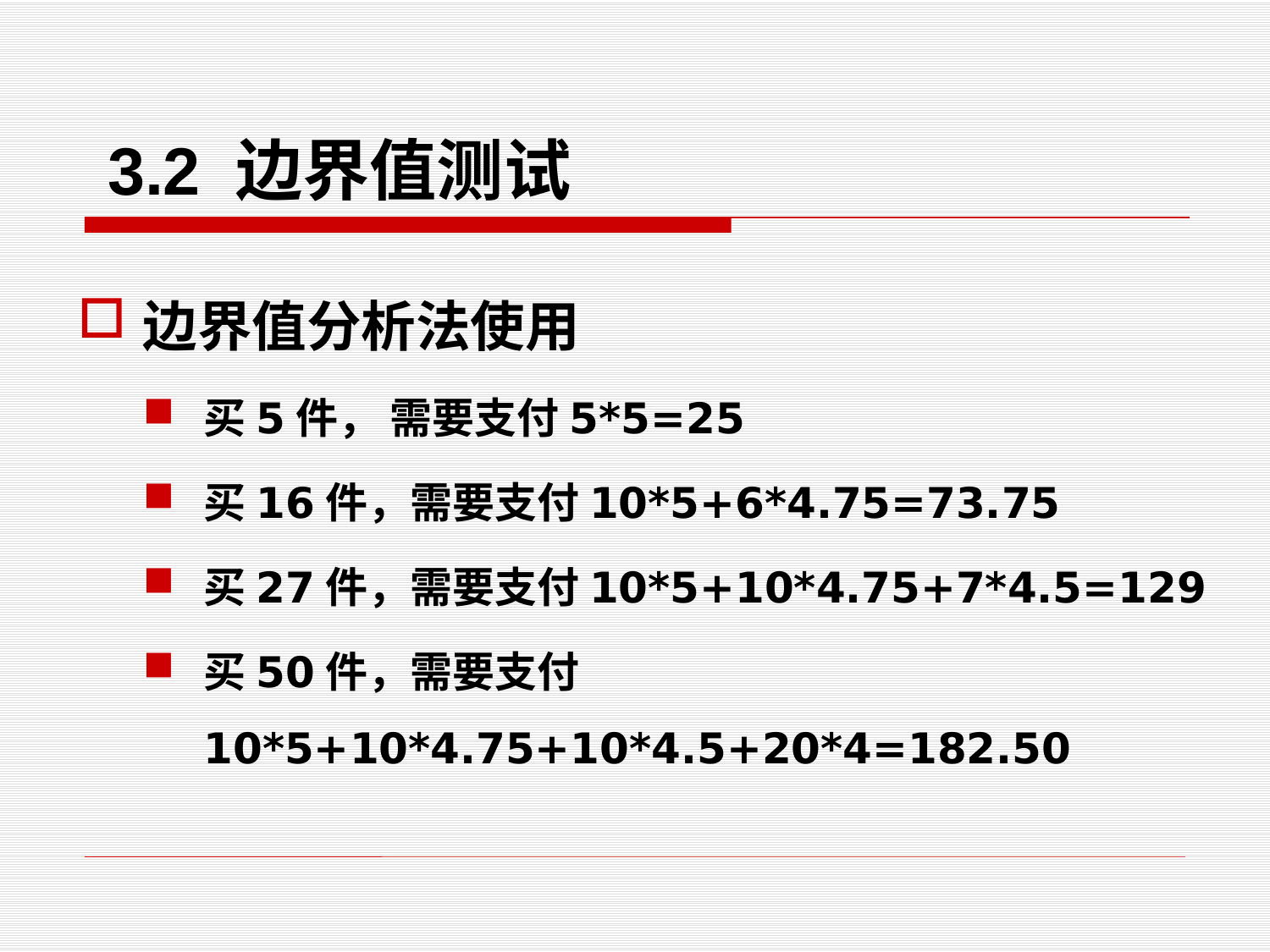

# 3.2 边界值测试
边界值分析法使用
买5件， 需要支付5*5=25
买16件，需要支付10*5+6*4.75=73.75
买27件，需要支付10*5+10*4.75+7*4.5=129
买50件，需要支付10*5+10*4.75+10*4.5+20*4=182.50